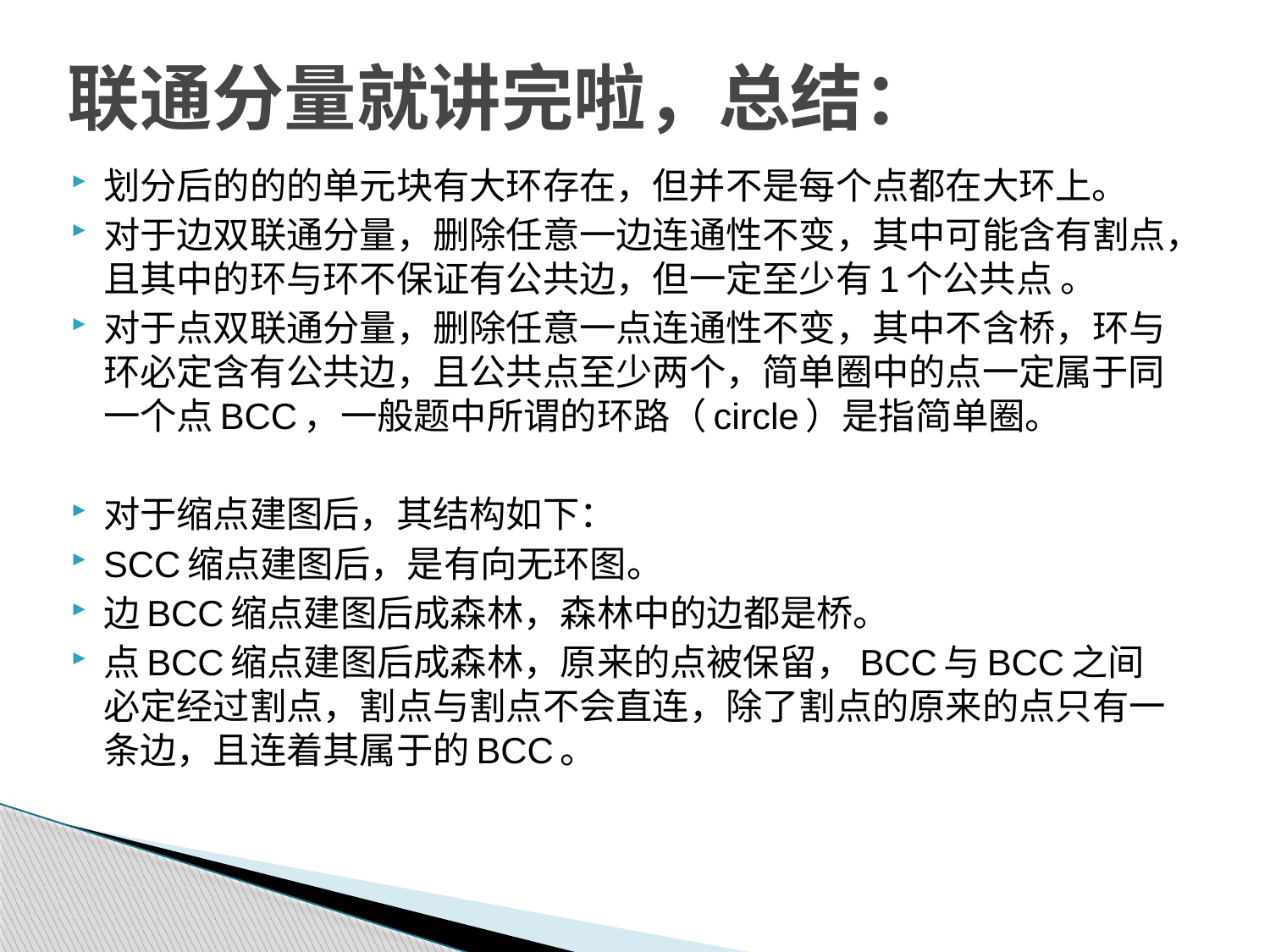

# 联通分量就讲完啦，总结：
划分后的的的单元块有大环存在，但并不是每个点都在大环上。
对于边双联通分量，删除任意一边连通性不变，其中可能含有割点，且其中的环与环不保证有公共边，但一定至少有1个公共点 。
对于点双联通分量，删除任意一点连通性不变，其中不含桥，环与环必定含有公共边，且公共点至少两个，简单圈中的点一定属于同一个点BCC，一般题中所谓的环路（circle）是指简单圈。

对于缩点建图后，其结构如下：
SCC缩点建图后，是有向无环图。
边BCC缩点建图后成森林，森林中的边都是桥。
点BCC缩点建图后成森林，原来的点被保留，BCC与BCC之间必定经过割点，割点与割点不会直连，除了割点的原来的点只有一条边，且连着其属于的BCC。